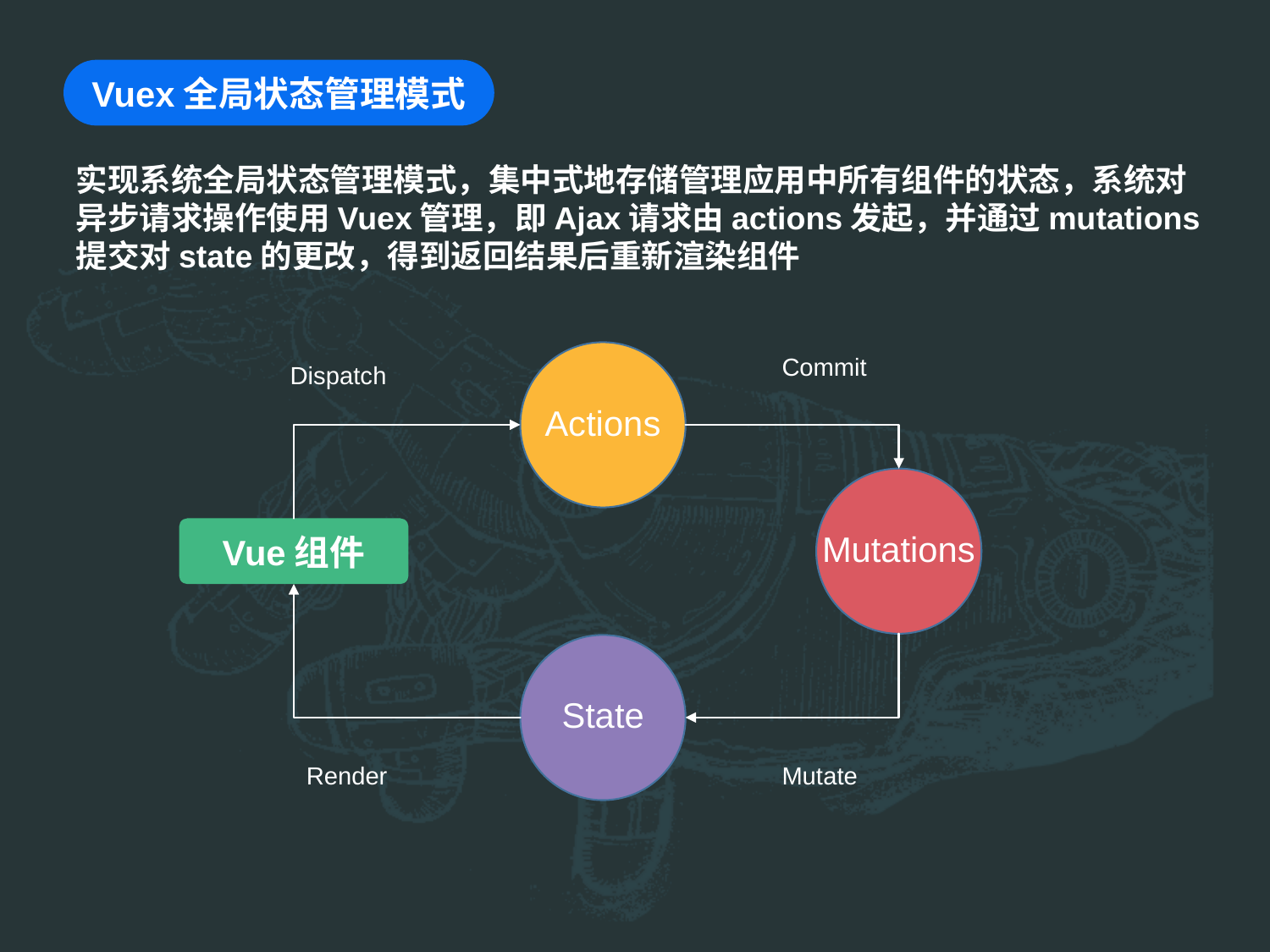

Vuex全局状态管理模式
实现系统全局状态管理模式，集中式地存储管理应用中所有组件的状态，系统对异步请求操作使用Vuex管理，即Ajax请求由actions发起，并通过mutations提交对state的更改，得到返回结果后重新渲染组件
Actions
Commit
Dispatch
Mutations
Vue组件
State
Render
Mutate